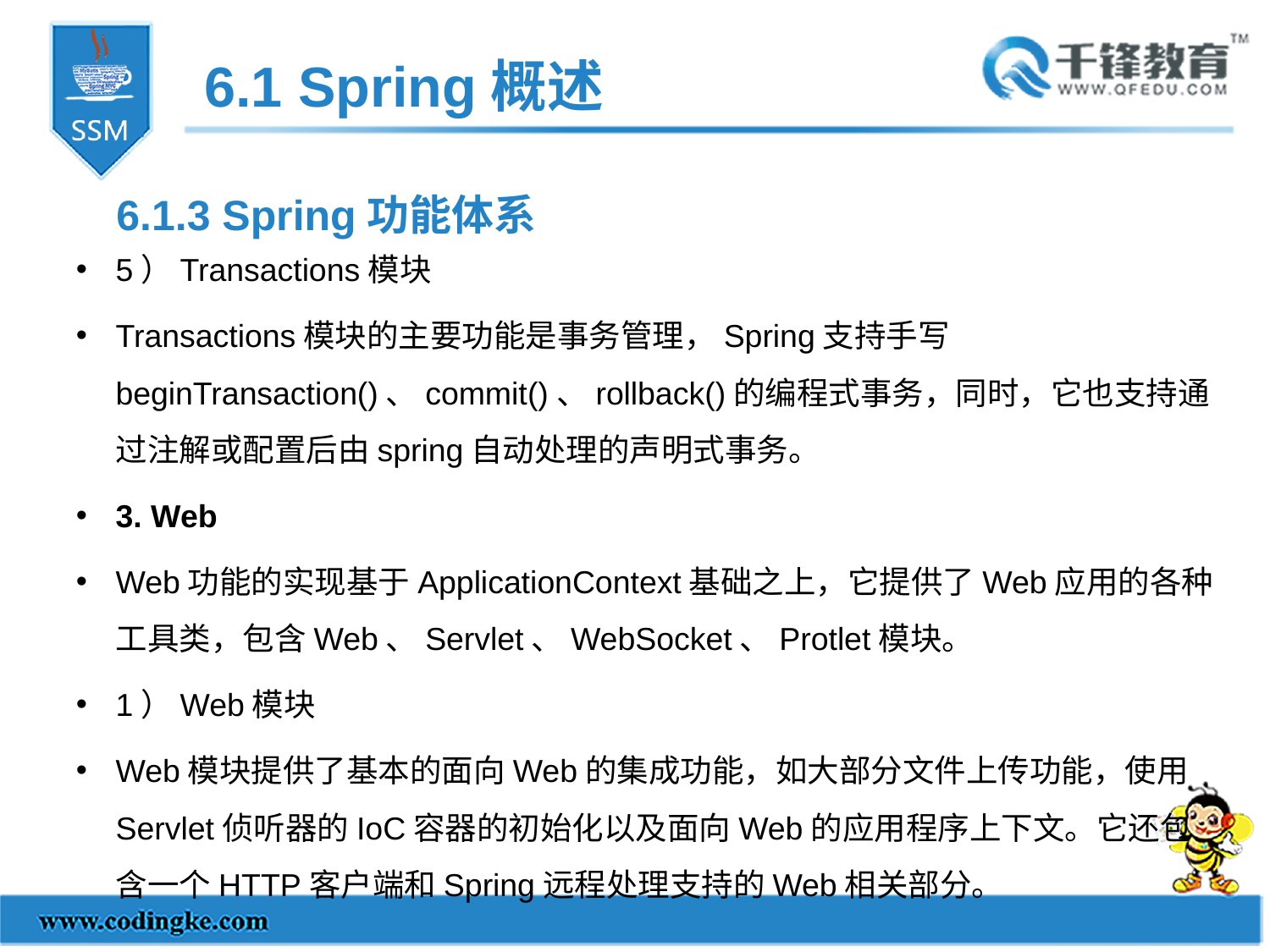

6.1 Spring概述
6.1.3 Spring功能体系
5）Transactions模块
Transactions模块的主要功能是事务管理，Spring支持手写beginTransaction()、commit()、rollback()的编程式事务，同时，它也支持通过注解或配置后由spring自动处理的声明式事务。
3. Web
Web功能的实现基于ApplicationContext基础之上，它提供了Web应用的各种工具类，包含Web、Servlet、WebSocket、Protlet模块。
1）Web模块
Web模块提供了基本的面向Web的集成功能，如大部分文件上传功能，使用Servlet侦听器的IoC容器的初始化以及面向Web的应用程序上下文。它还包含一个HTTP客户端和Spring远程处理支持的Web相关部分。